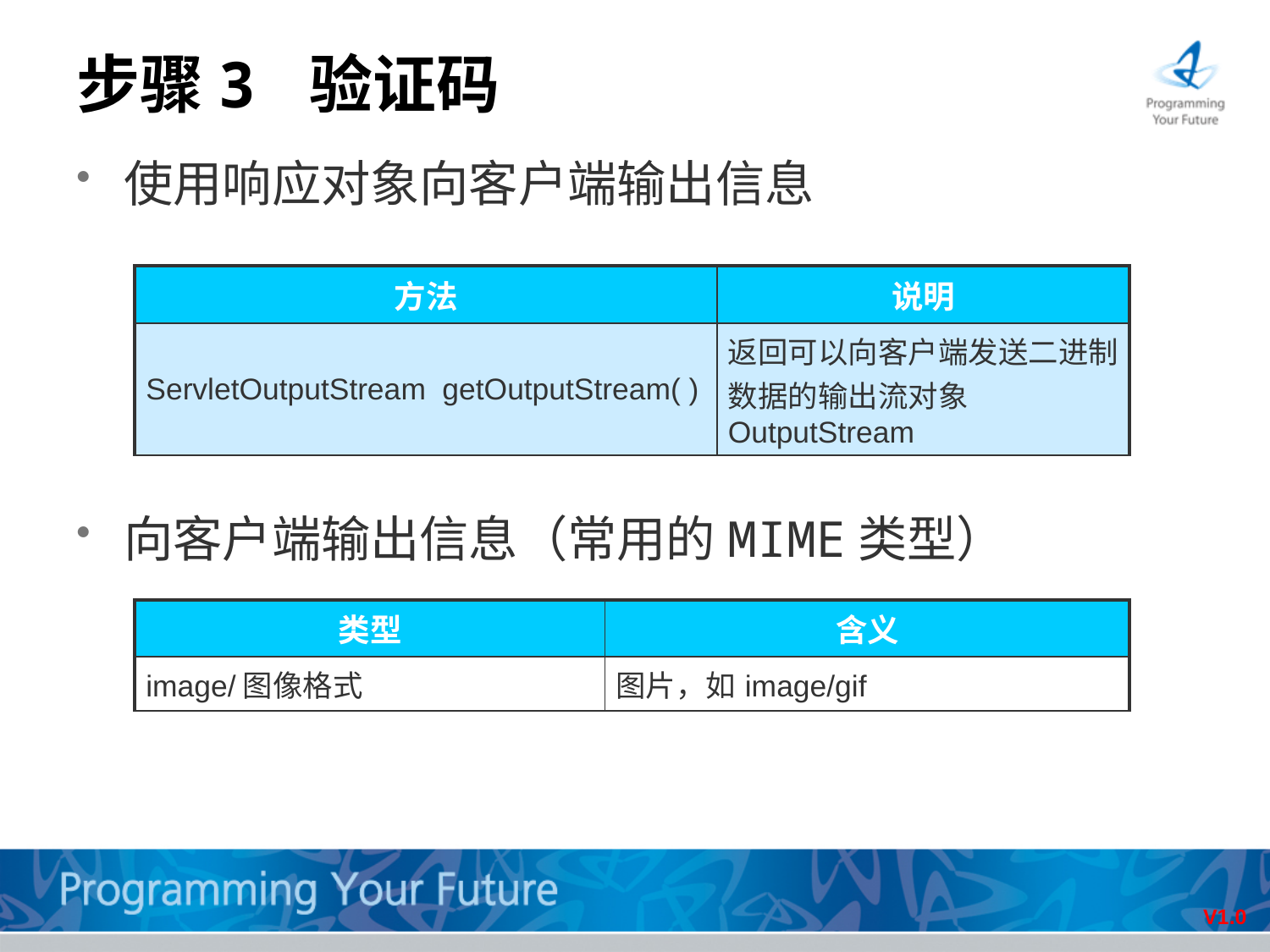

# 步骤3 验证码
使用响应对象向客户端输出信息

向客户端输出信息（常用的MIME类型）

| 方法 | 说明 |
| --- | --- |
| ServletOutputStream getOutputStream( ) | 返回可以向客户端发送二进制数据的输出流对象OutputStream |
| 类型 | 含义 |
| --- | --- |
| image/图像格式 | 图片，如image/gif |